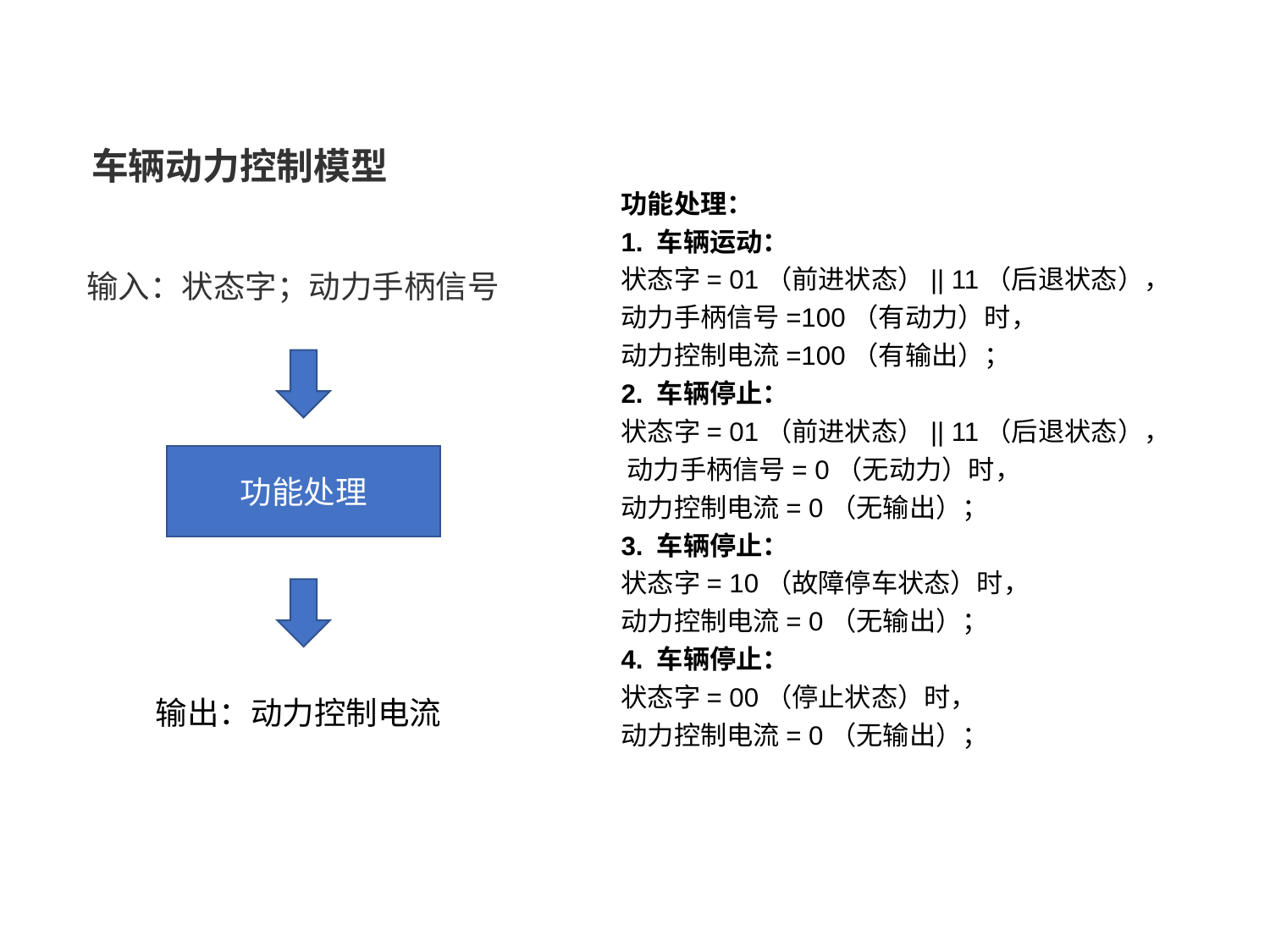

# 车辆动力控制模型
功能处理：
1. 车辆运动：
状态字= 01（前进状态）|| 11（后退状态），
动力手柄信号=100（有动力）时，
动力控制电流=100（有输出）；
2. 车辆停止：
状态字= 01（前进状态）|| 11（后退状态），   动力手柄信号= 0（无动力）时，
动力控制电流= 0（无输出）；
3. 车辆停止：
状态字= 10（故障停车状态）时，
动力控制电流= 0（无输出）；
4. 车辆停止：
状态字= 00（停止状态）时，
动力控制电流= 0（无输出）；
输入：状态字；动力手柄信号

功能处理

输出：动力控制电流